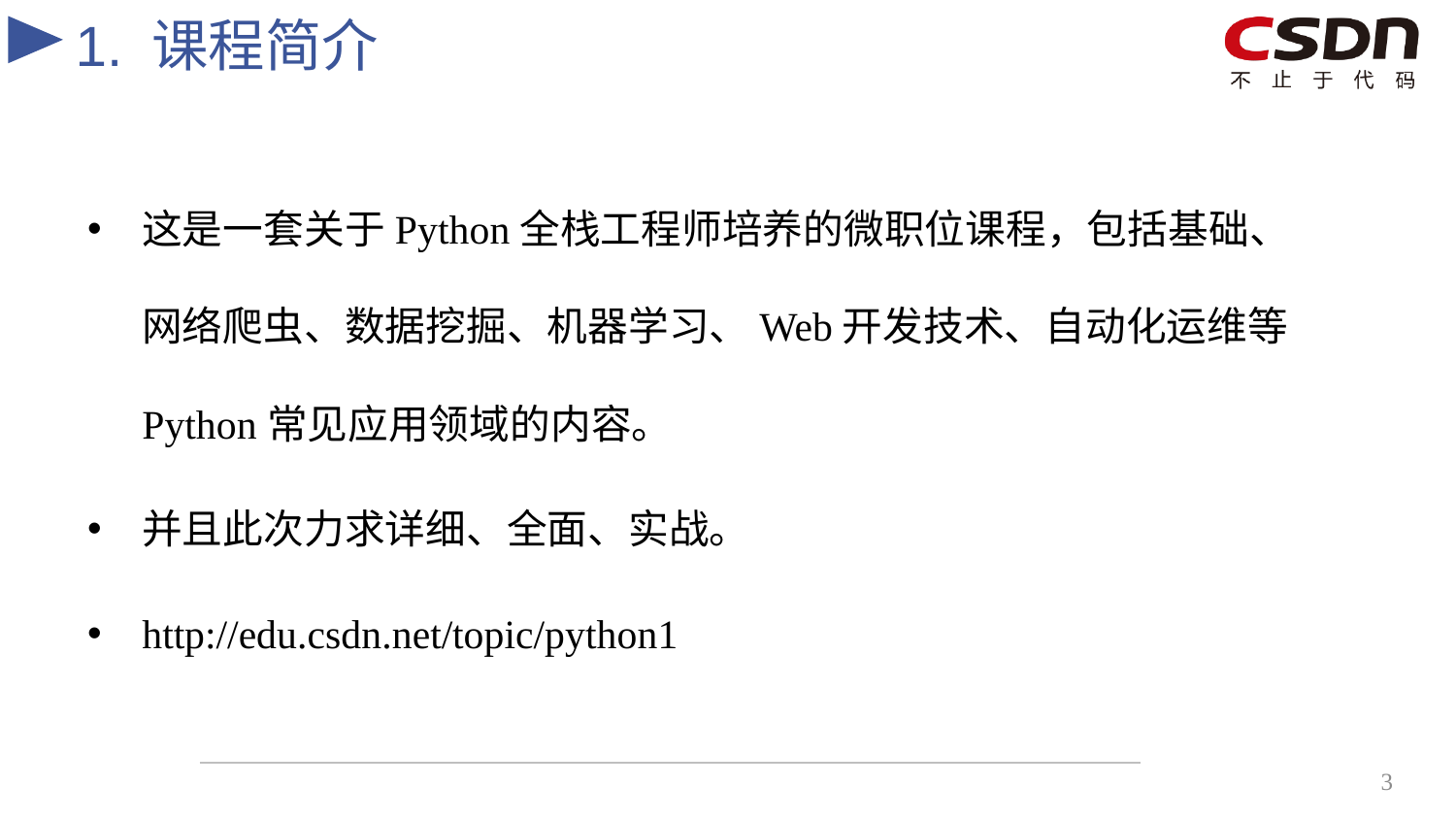

# 1. 课程简介
这是一套关于Python全栈工程师培养的微职位课程，包括基础、网络爬虫、数据挖掘、机器学习、Web开发技术、自动化运维等Python常见应用领域的内容。
并且此次力求详细、全面、实战。
http://edu.csdn.net/topic/python1